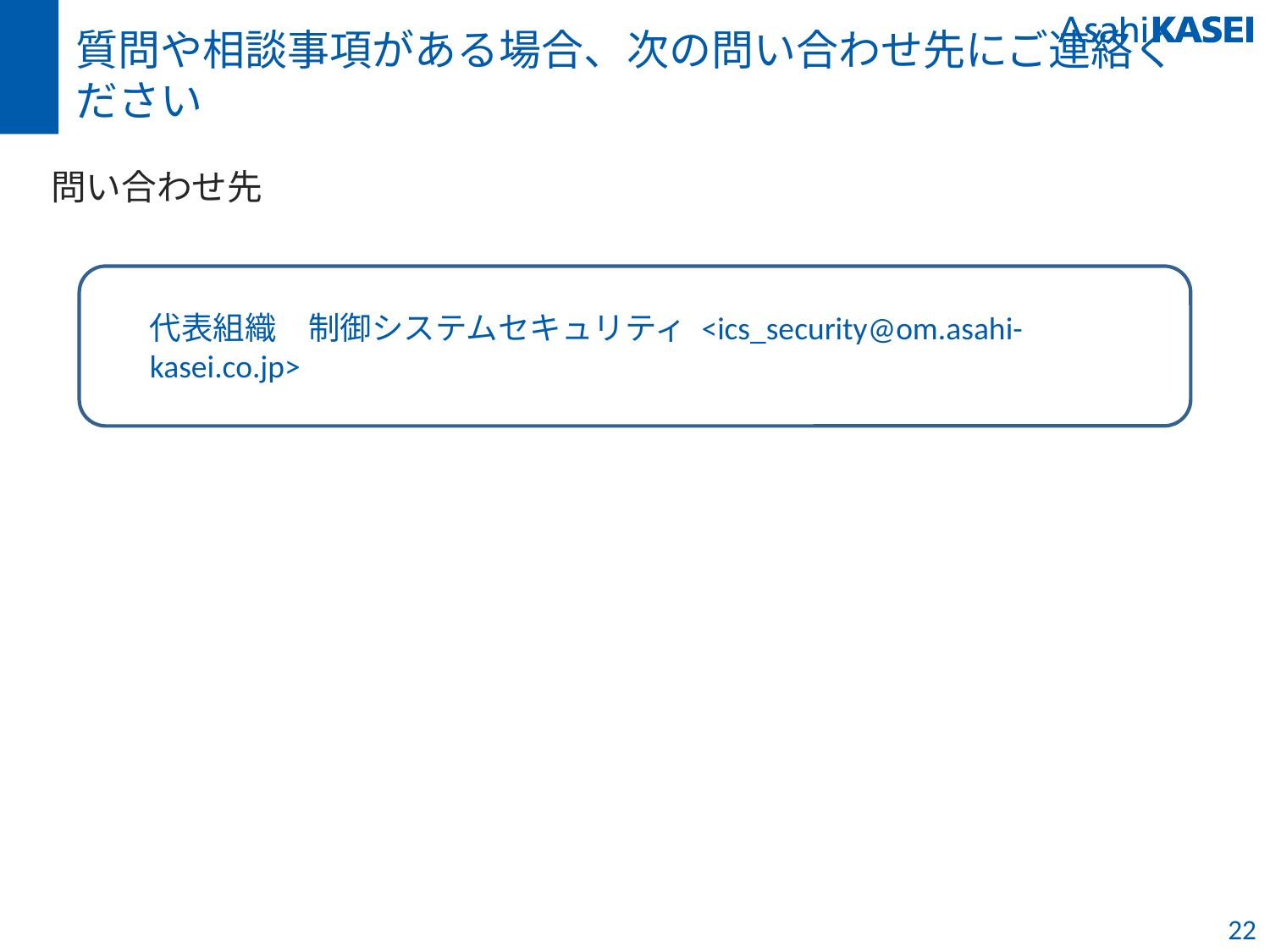

# 質問や相談事項がある場合、次の問い合わせ先にご連絡ください
問い合わせ先
代表組織　制御システムセキュリティ <ics_security@om.asahi-kasei.co.jp>